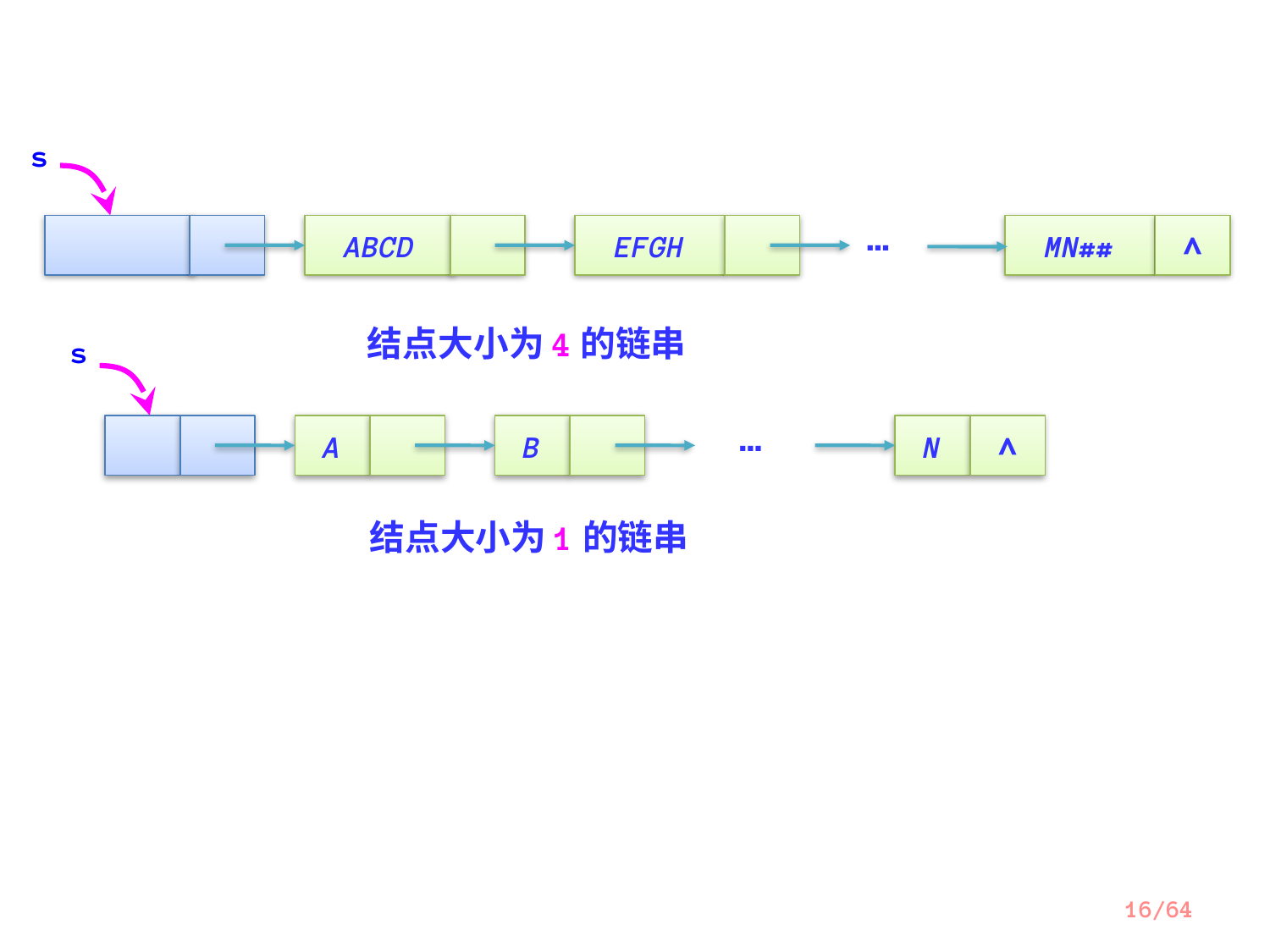

s

…

ABCD

EFGH

MN##
∧

结点大小为4的链串
s

…

A

B

N
∧

结点大小为1的链串
16/64